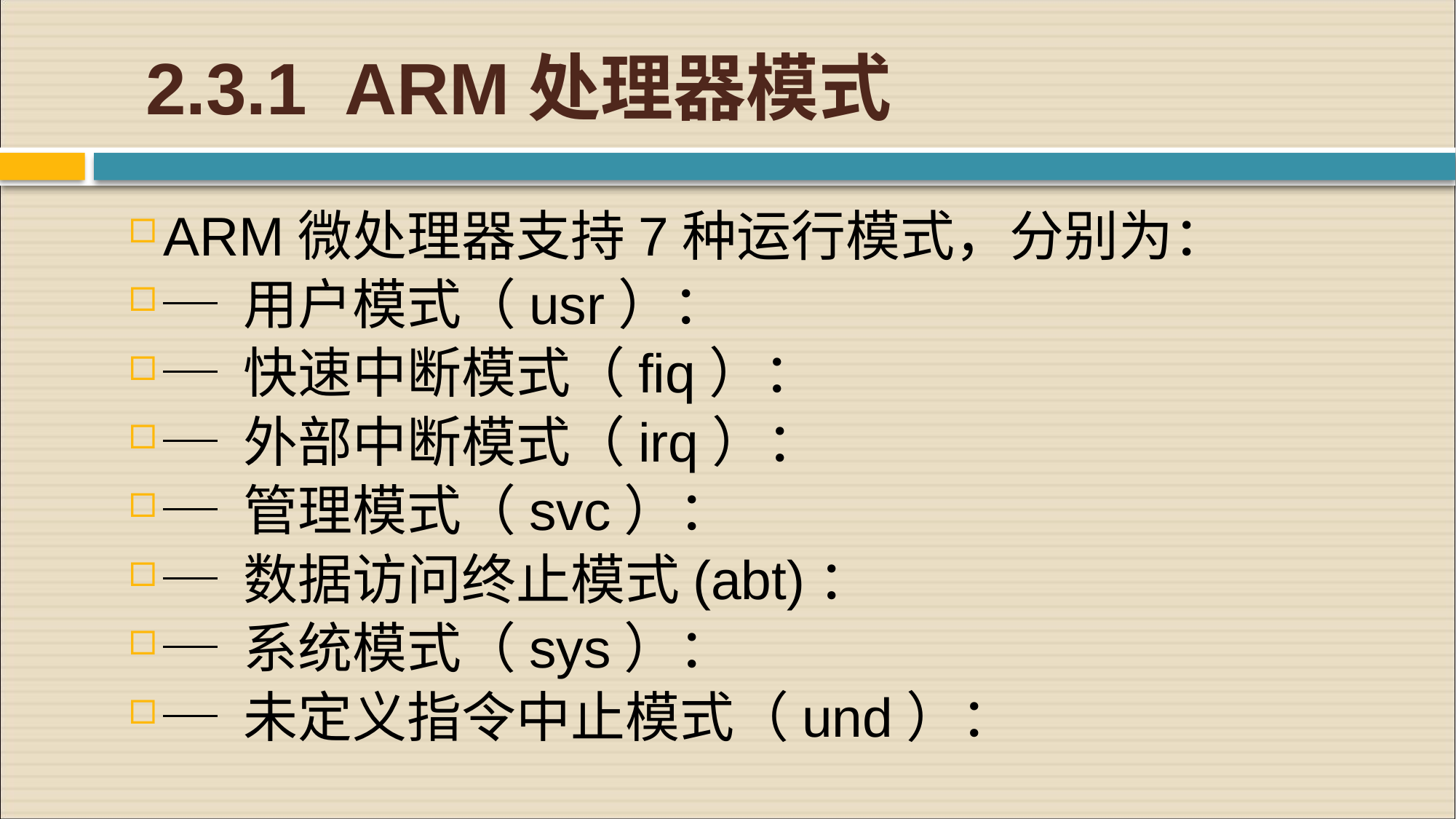

# 2.3.1  ARM处理器模式
ARM微处理器支持7种运行模式，分别为：
─ 用户模式（usr）：
─ 快速中断模式（fiq）：
─ 外部中断模式（irq）：
─ 管理模式（svc）：
─ 数据访问终止模式(abt)：
─ 系统模式（sys）：
─ 未定义指令中止模式（und）：